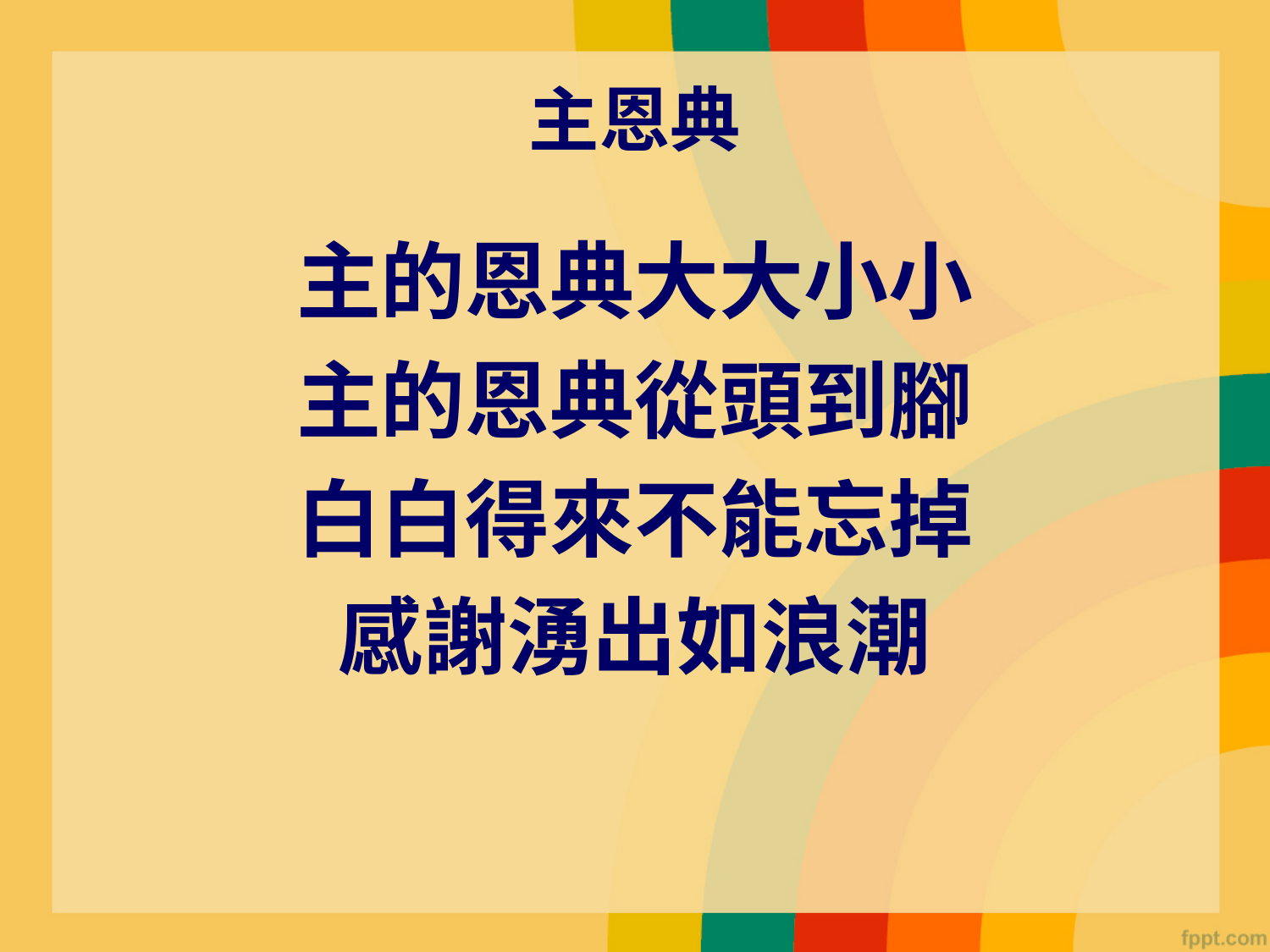

# 主恩典
主的恩典大大小小
主的恩典從頭到腳
白白得來不能忘掉
感謝湧出如浪潮